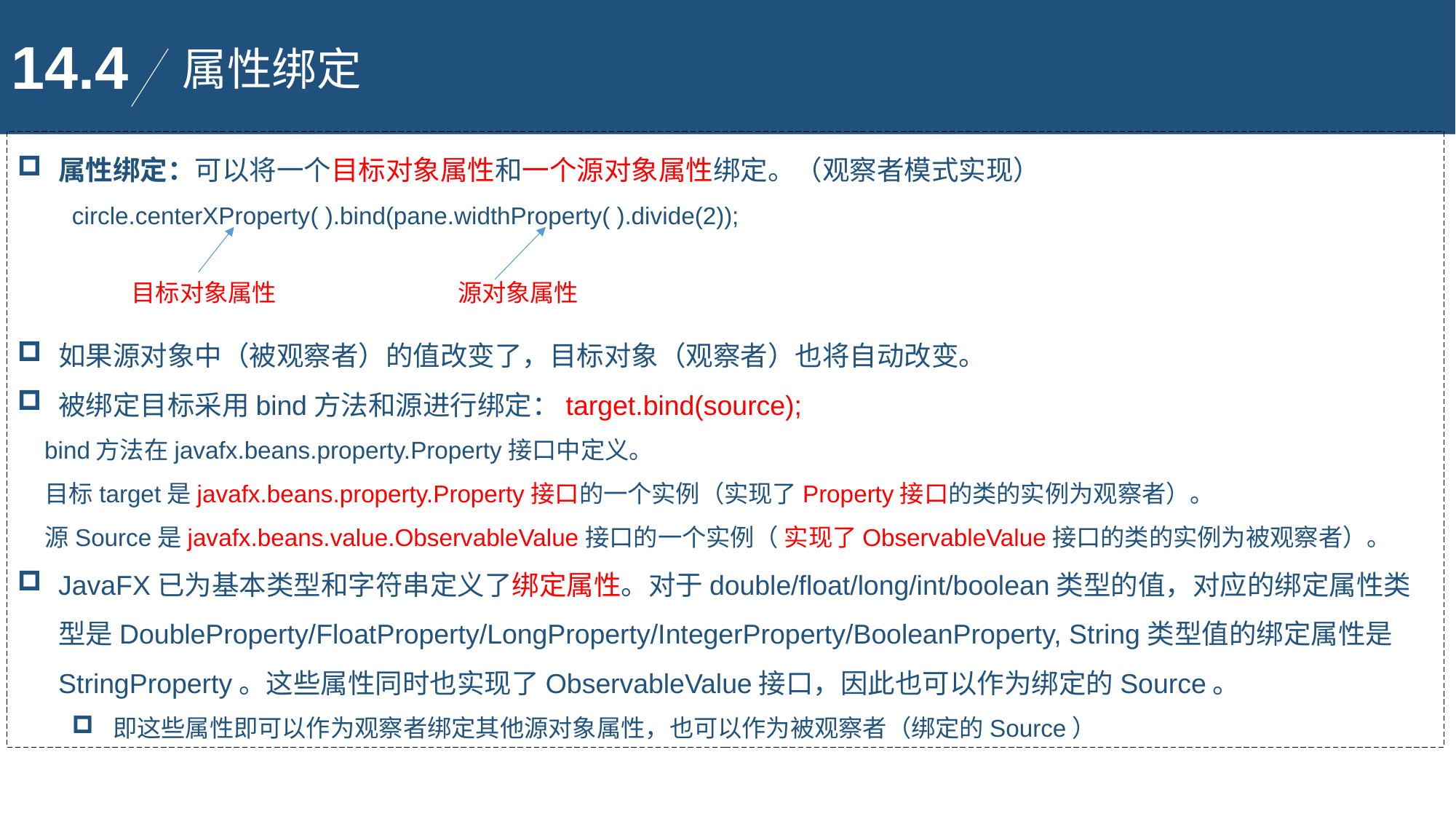

14.4
属性绑定
属性绑定：可以将一个目标对象属性和一个源对象属性绑定。（观察者模式实现）
circle.centerXProperty( ).bind(pane.widthProperty( ).divide(2));

如果源对象中（被观察者）的值改变了，目标对象（观察者）也将自动改变。
被绑定目标采用bind方法和源进行绑定：target.bind(source);
    bind方法在javafx.beans.property.Property接口中定义。
    目标target是javafx.beans.property.Property接口的一个实例（实现了Property接口的类的实例为观察者）。
    源Source是javafx.beans.value.ObservableValue接口的一个实例（ 实现了ObservableValue接口的类的实例为被观察者）。
JavaFX已为基本类型和字符串定义了绑定属性。对于double/float/long/int/boolean类型的值，对应的绑定属性类型是DoubleProperty/FloatProperty/LongProperty/IntegerProperty/BooleanProperty, String类型值的绑定属性是StringProperty。这些属性同时也实现了ObservableValue接口，因此也可以作为绑定的Source。
即这些属性即可以作为观察者绑定其他源对象属性，也可以作为被观察者（绑定的Source）
 目标对象属性
 源对象属性